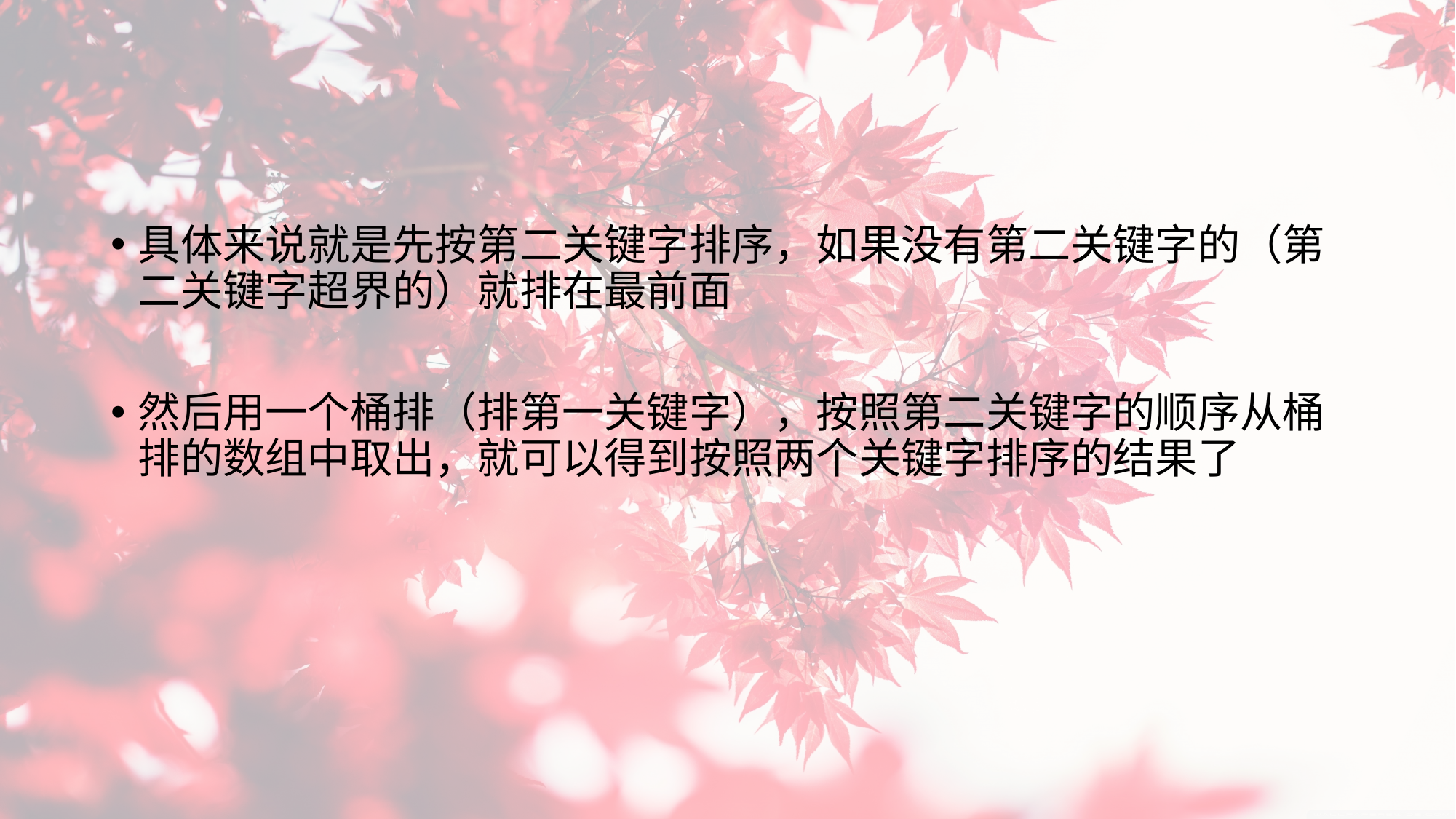

具体来说就是先按第二关键字排序，如果没有第二关键字的（第二关键字超界的）就排在最前面

然后用一个桶排（排第一关键字），按照第二关键字的顺序从桶排的数组中取出，就可以得到按照两个关键字排序的结果了